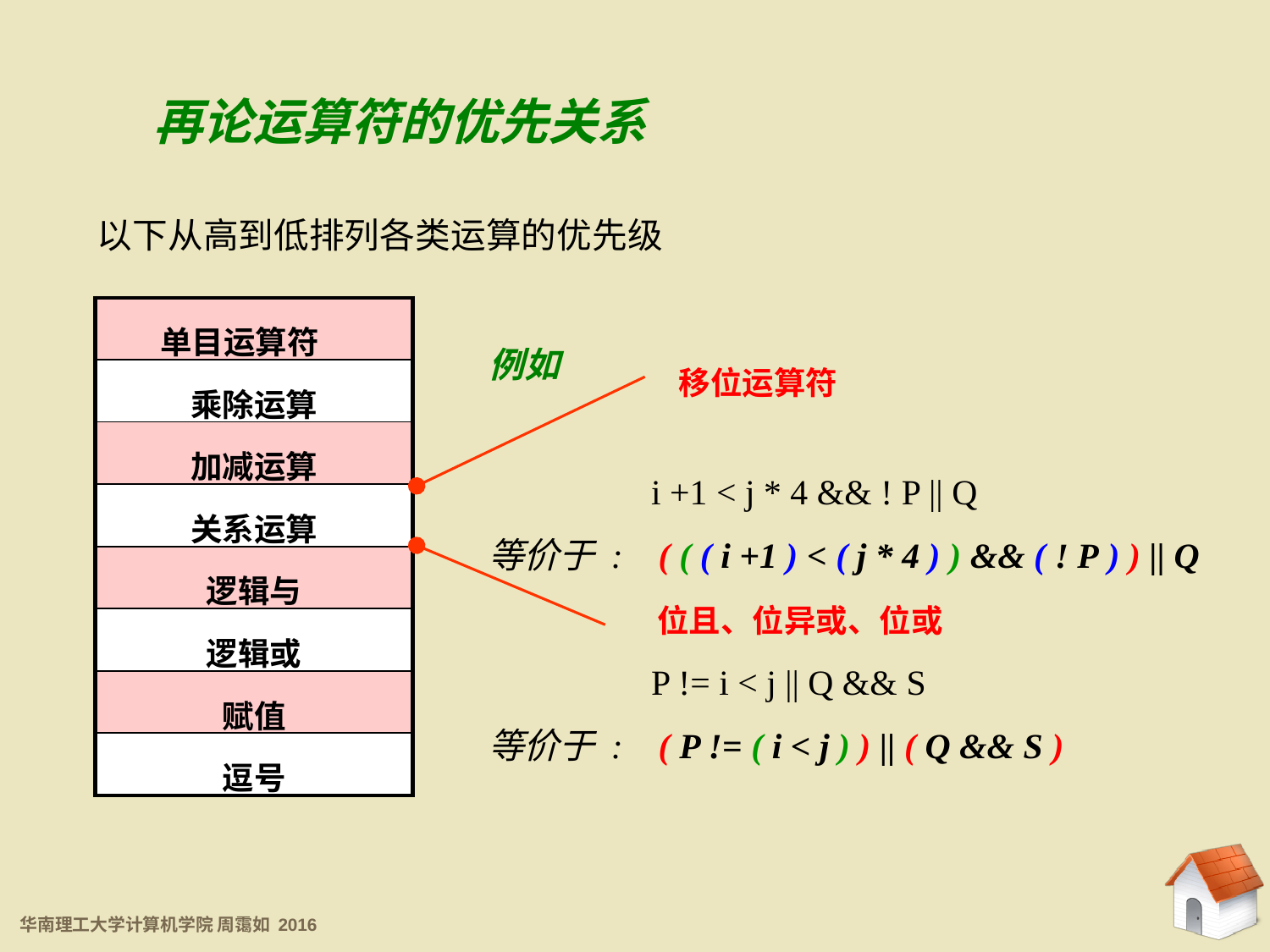

再论运算符的优先关系
以下从高到低排列各类运算的优先级
| 单目运算符 |
| --- |
| 乘除运算 |
| 加减运算 |
| 关系运算 |
| 逻辑与 |
| 逻辑或 |
| 赋值 |
| 逗号 |
例如
移位运算符
	    i +1 < j * 4 && ! P || Q
等价于 :    ( ( ( i +1 ) < ( j * 4 ) ) && ( ! P ) ) || Q

	    P != i < j || Q && S
等价于 :    ( P != ( i < j ) ) || ( Q && S )
位且、位异或、位或